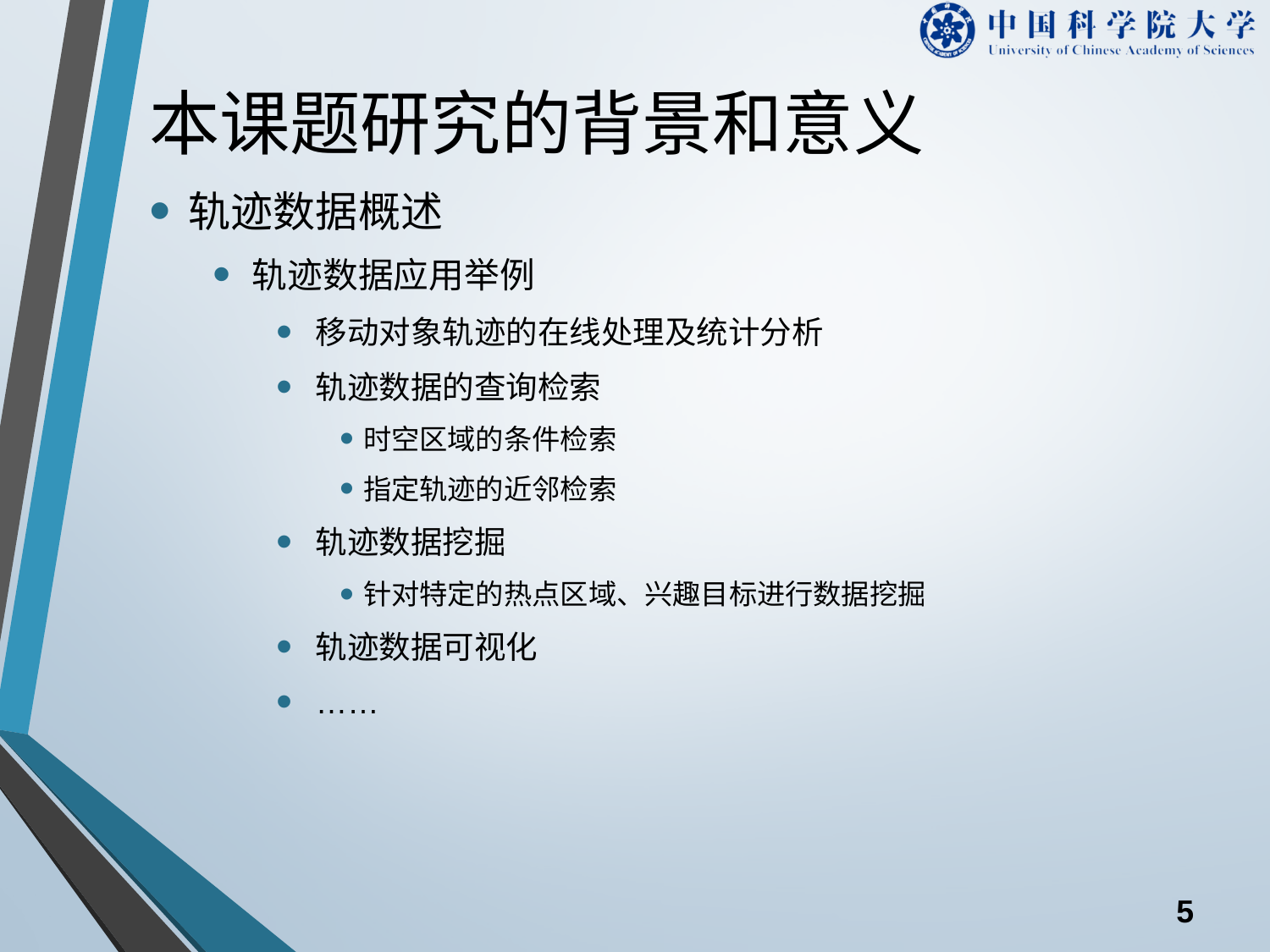

# 本课题研究的背景和意义
轨迹数据概述
轨迹数据应用举例
移动对象轨迹的在线处理及统计分析
轨迹数据的查询检索
时空区域的条件检索
指定轨迹的近邻检索
轨迹数据挖掘
针对特定的热点区域、兴趣目标进行数据挖掘
轨迹数据可视化
……
5